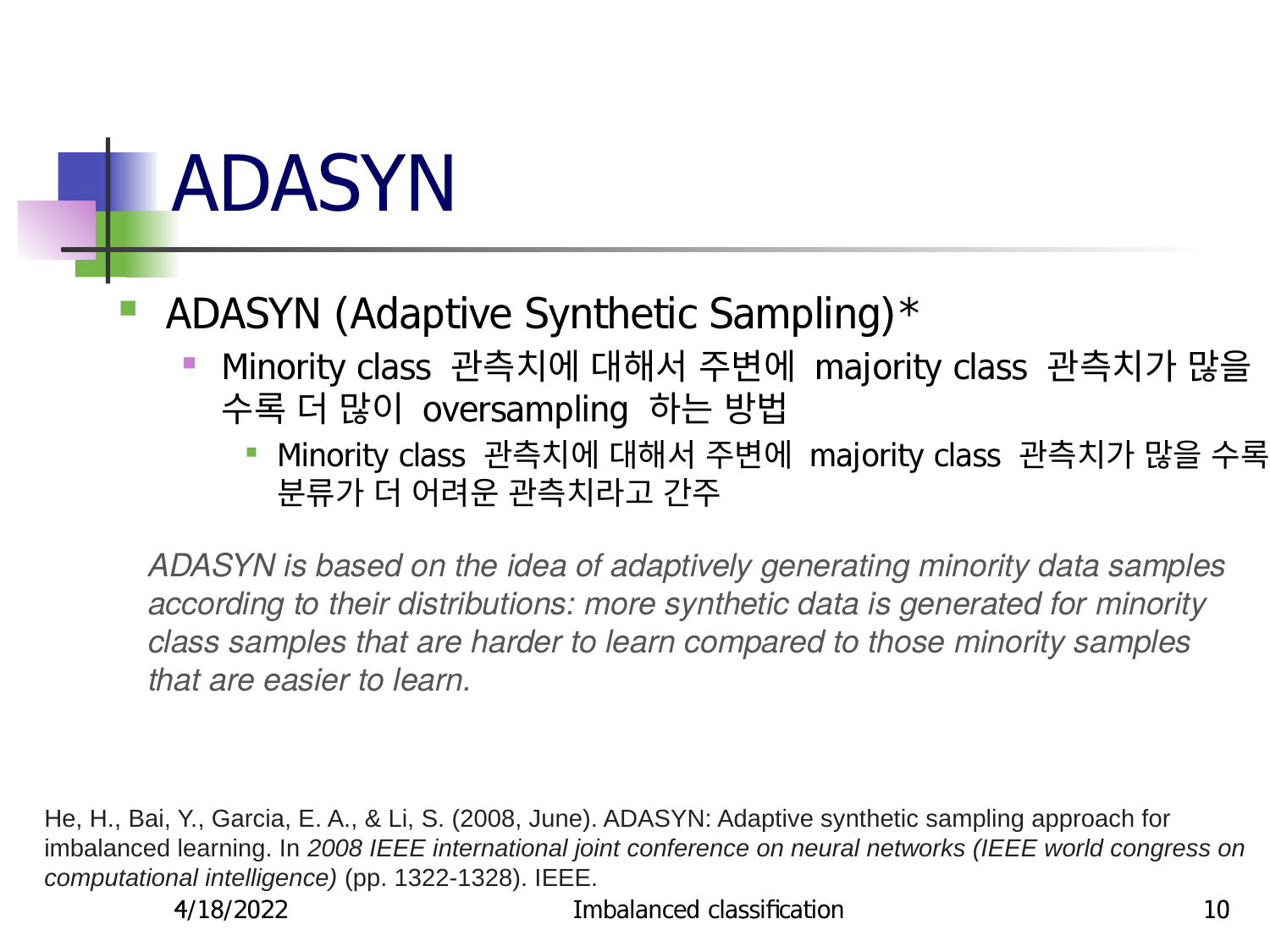

# ADASYN
ADASYN (Adaptive Synthetic Sampling)*
Minority class 관측치에 대해서 주변에 majority class 관측치가 많을 수록 더 많이 oversampling 하는 방법
Minority class 관측치에 대해서 주변에 majority class 관측치가 많을 수록 분류가 더 어려운 관측치라고 간주

ADASYN is based on the idea of adaptively generating minority data samples according to their distributions: more synthetic data is generated for minority class samples that are harder to learn compared to those minority samples that are easier to learn.
He, H., Bai, Y., Garcia, E. A., & Li, S. (2008, June). ADASYN: Adaptive synthetic sampling approach for imbalanced learning. In 2008 IEEE international joint conference on neural networks (IEEE world congress on computational intelligence) (pp. 1322-1328). IEEE.
4/18/2022
Imbalanced classification
10